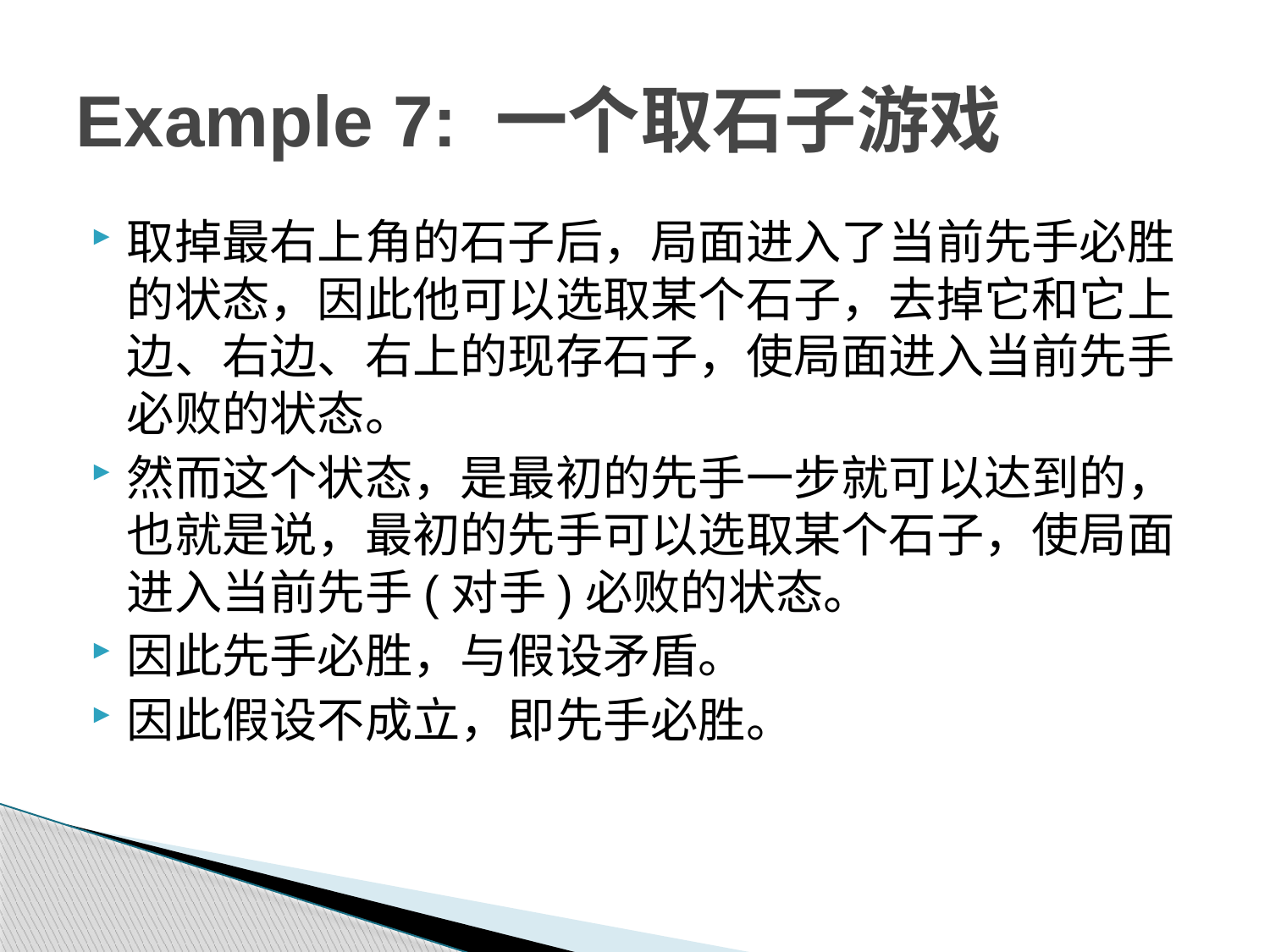

# Example 7: 一个取石子游戏
取掉最右上角的石子后，局面进入了当前先手必胜的状态，因此他可以选取某个石子，去掉它和它上边、右边、右上的现存石子，使局面进入当前先手必败的状态。
然而这个状态，是最初的先手一步就可以达到的，也就是说，最初的先手可以选取某个石子，使局面进入当前先手(对手)必败的状态。
因此先手必胜，与假设矛盾。
因此假设不成立，即先手必胜。